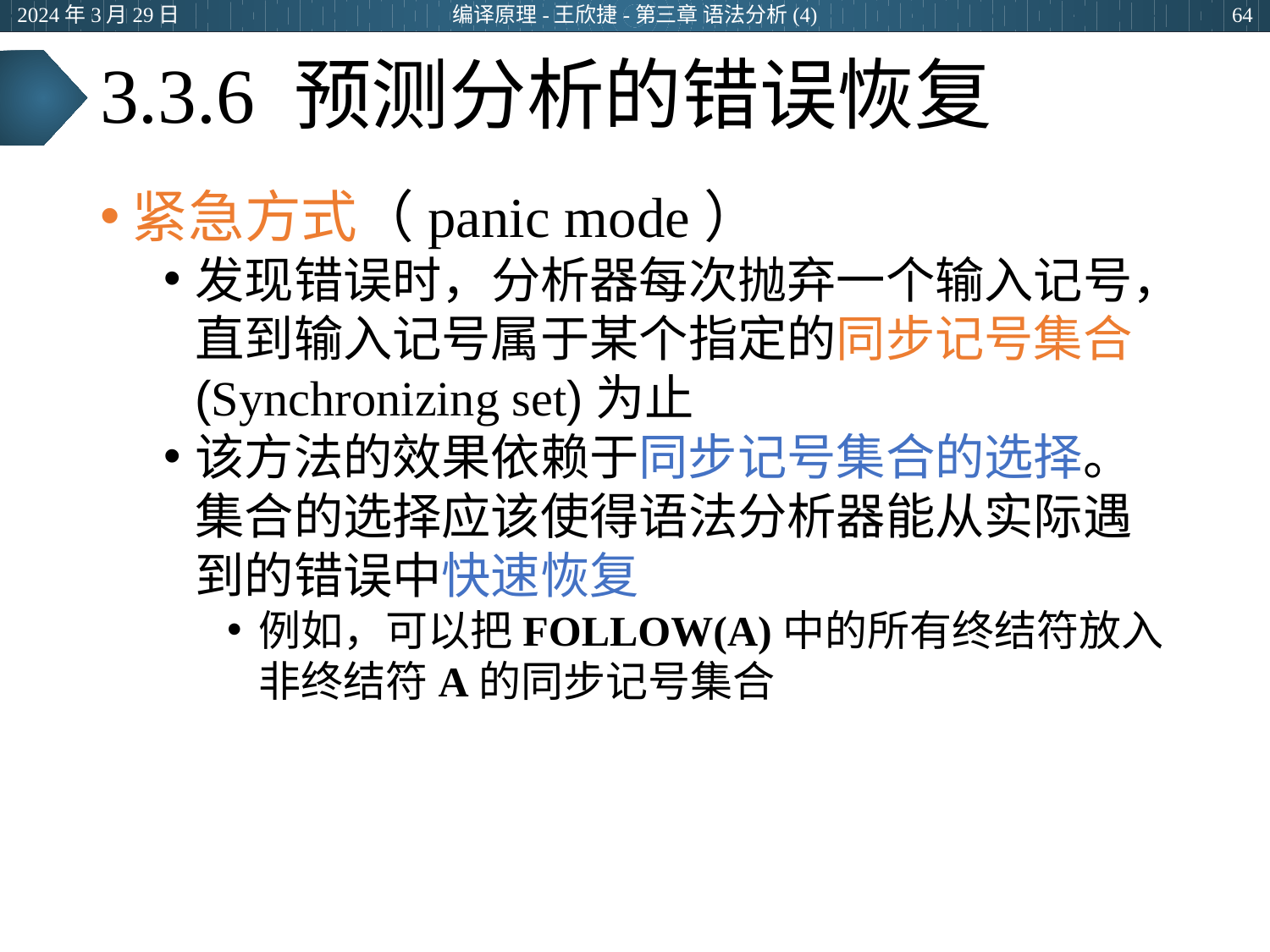

2024年3月29日
编译原理-王欣捷-第三章 语法分析(4)
64
# 3.3.6 预测分析的错误恢复
紧急方式（panic mode）
发现错误时，分析器每次抛弃一个输入记号，直到输入记号属于某个指定的同步记号集合(Synchronizing set)为止
该方法的效果依赖于同步记号集合的选择。集合的选择应该使得语法分析器能从实际遇到的错误中快速恢复
例如，可以把FOLLOW(A)中的所有终结符放入非终结符A的同步记号集合